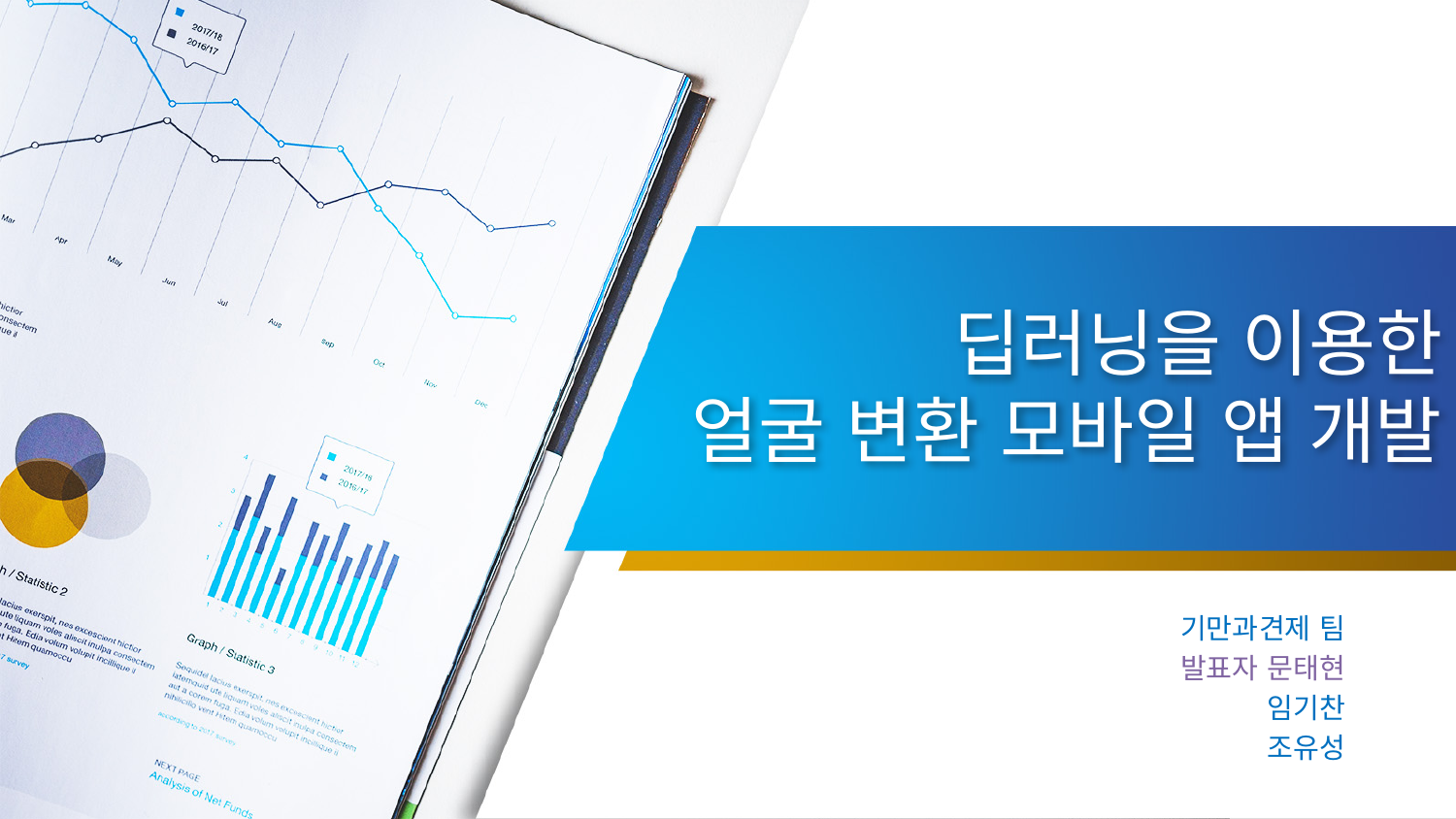

# 딥러닝을 이용한 얼굴 변환 모바일 앱 개발
기만과견제 팀
발표자 문태현
임기찬
조유성